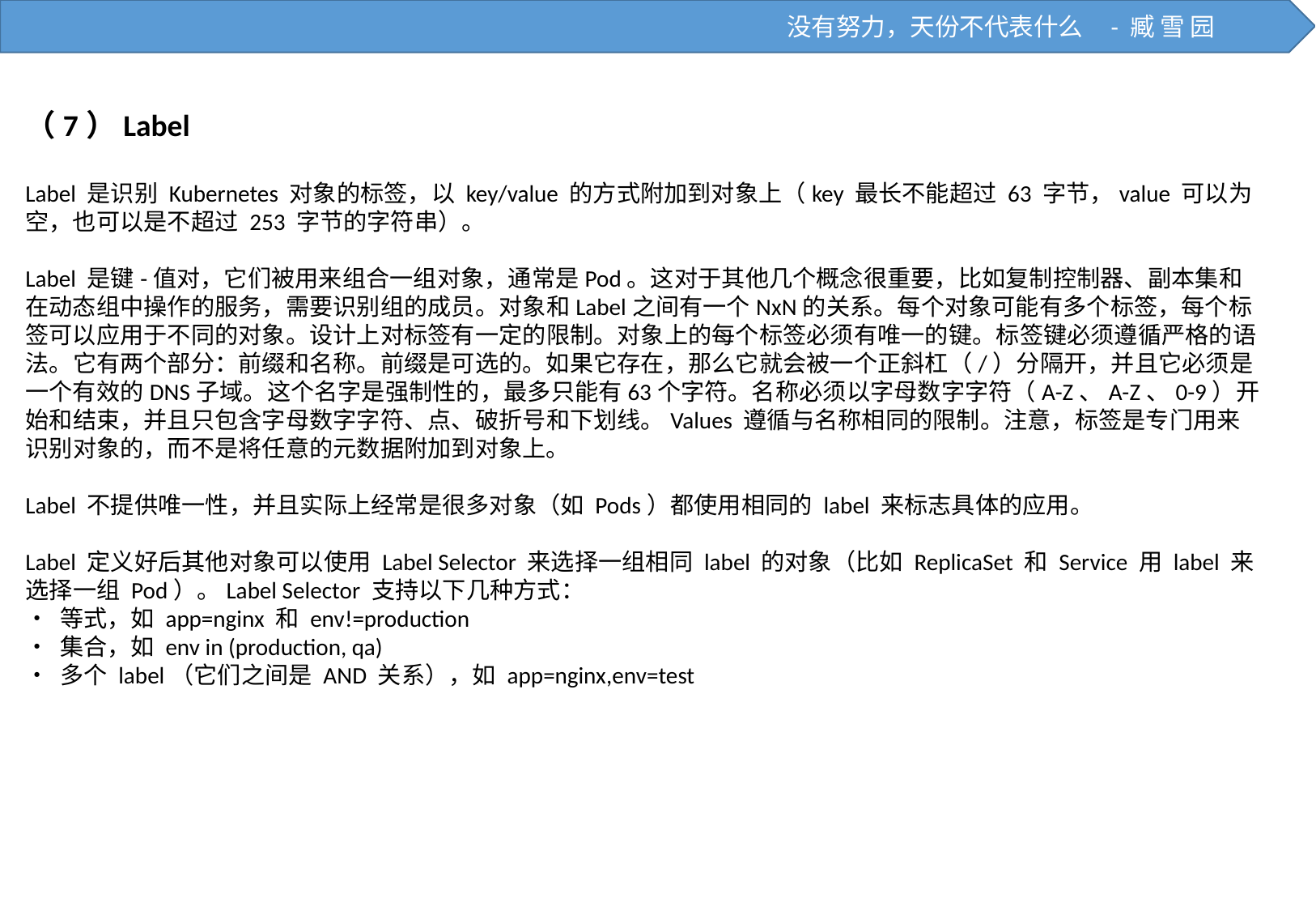

没有努力，天份不代表什么    - 臧 雪 园
（7）Label

Label 是识别 Kubernetes 对象的标签，以 key/value 的方式附加到对象上（key 最长不能超过 63 字节，value 可以为空，也可以是不超过 253 字节的字符串）。

Label 是键-值对，它们被用来组合一组对象，通常是Pod。这对于其他几个概念很重要，比如复制控制器、副本集和在动态组中操作的服务，需要识别组的成员。对象和Label之间有一个NxN的关系。每个对象可能有多个标签，每个标签可以应用于不同的对象。设计上对标签有一定的限制。对象上的每个标签必须有唯一的键。标签键必须遵循严格的语法。它有两个部分：前缀和名称。前缀是可选的。如果它存在，那么它就会被一个正斜杠（/）分隔开，并且它必须是一个有效的DNS子域。这个名字是强制性的，最多只能有63个字符。名称必须以字母数字字符（A-Z、A-Z、0-9）开始和结束，并且只包含字母数字字符、点、破折号和下划线。Values 遵循与名称相同的限制。注意，标签是专门用来识别对象的，而不是将任意的元数据附加到对象上。

Label 不提供唯一性，并且实际上经常是很多对象（如 Pods）都使用相同的 label 来标志具体的应用。

Label 定义好后其他对象可以使用 Label Selector 来选择一组相同 label 的对象（比如 ReplicaSet 和 Service 用 label 来选择一组 Pod）。Label Selector 支持以下几种方式：
• 等式，如 app=nginx 和 env!=production
• 集合，如 env in (production, qa)
• 多个 label（它们之间是 AND 关系），如 app=nginx,env=test